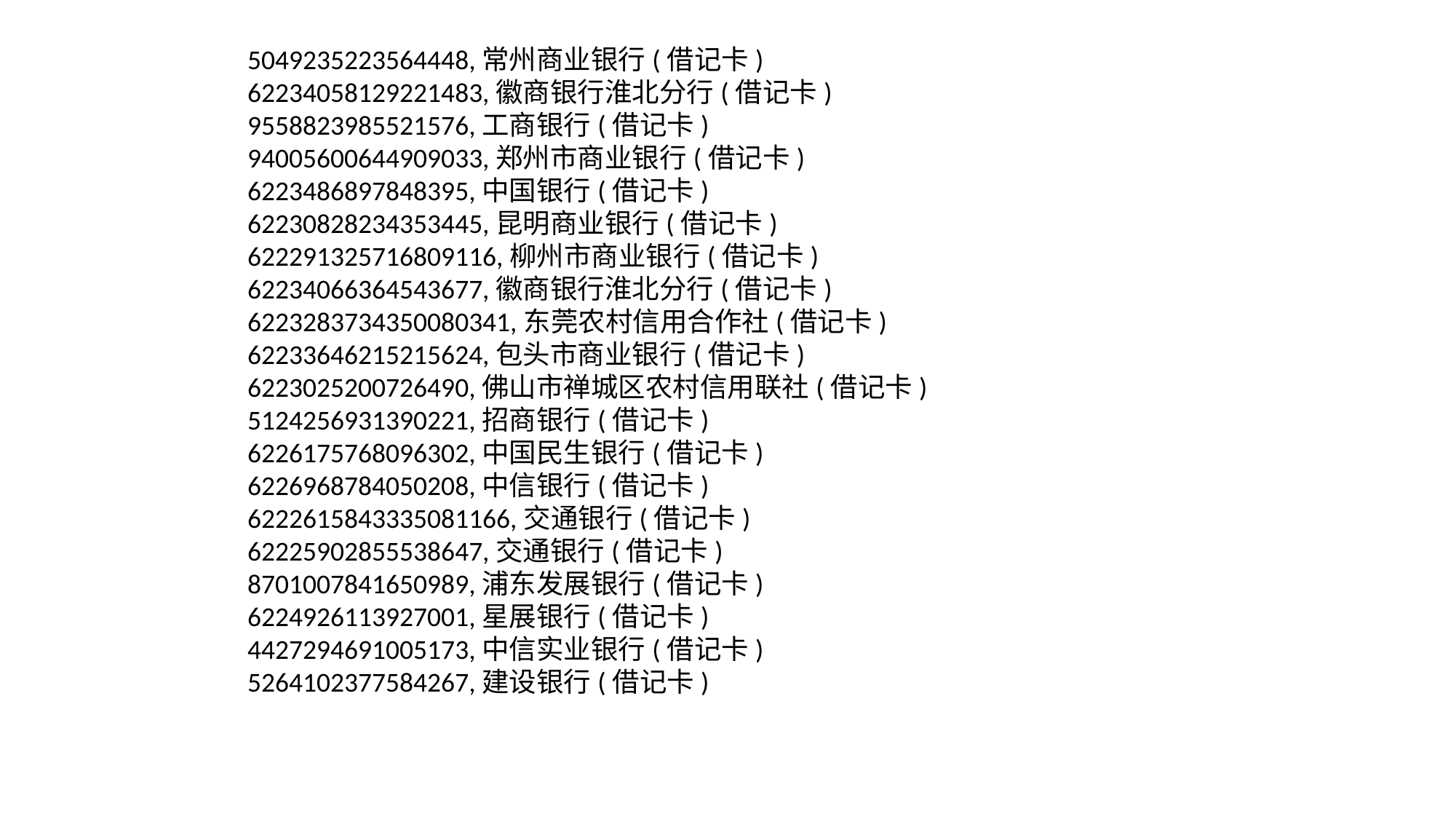

5049235223564448,常州商业银行(借记卡)
62234058129221483,徽商银行淮北分行(借记卡)
9558823985521576,工商银行(借记卡)
94005600644909033,郑州市商业银行(借记卡)
6223486897848395,中国银行(借记卡)
62230828234353445,昆明商业银行(借记卡)
622291325716809116,柳州市商业银行(借记卡)
62234066364543677,徽商银行淮北分行(借记卡)
6223283734350080341,东莞农村信用合作社(借记卡)
62233646215215624,包头市商业银行(借记卡)
6223025200726490,佛山市禅城区农村信用联社(借记卡)
5124256931390221,招商银行(借记卡)
6226175768096302,中国民生银行(借记卡)
6226968784050208,中信银行(借记卡)
6222615843335081166,交通银行(借记卡)
62225902855538647,交通银行(借记卡)
8701007841650989,浦东发展银行(借记卡)
6224926113927001,星展银行(借记卡)
4427294691005173,中信实业银行(借记卡)
5264102377584267,建设银行(借记卡)